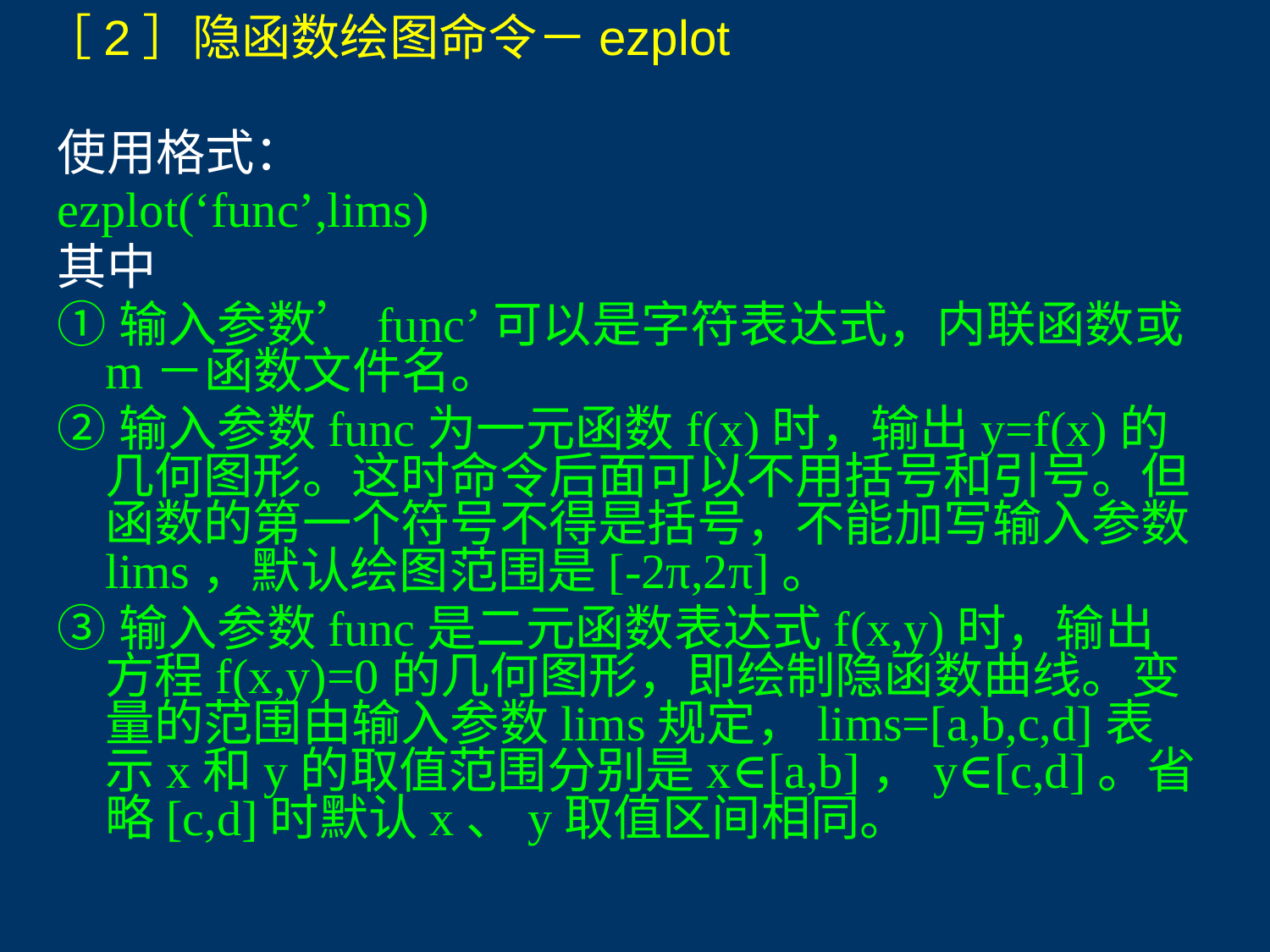

［2］隐函数绘图命令－ezplot
使用格式：
ezplot(‘func’,lims)
其中
①输入参数’func’可以是字符表达式，内联函数或m－函数文件名。
②输入参数func为一元函数f(x)时，输出y=f(x)的几何图形。这时命令后面可以不用括号和引号。但函数的第一个符号不得是括号，不能加写输入参数lims，默认绘图范围是[-2π,2π]。
③输入参数func是二元函数表达式f(x,y)时，输出方程f(x,y)=0的几何图形，即绘制隐函数曲线。变量的范围由输入参数lims规定，lims=[a,b,c,d]表示x和y的取值范围分别是x∈[a,b]，y∈[c,d]。省略[c,d]时默认x、y取值区间相同。